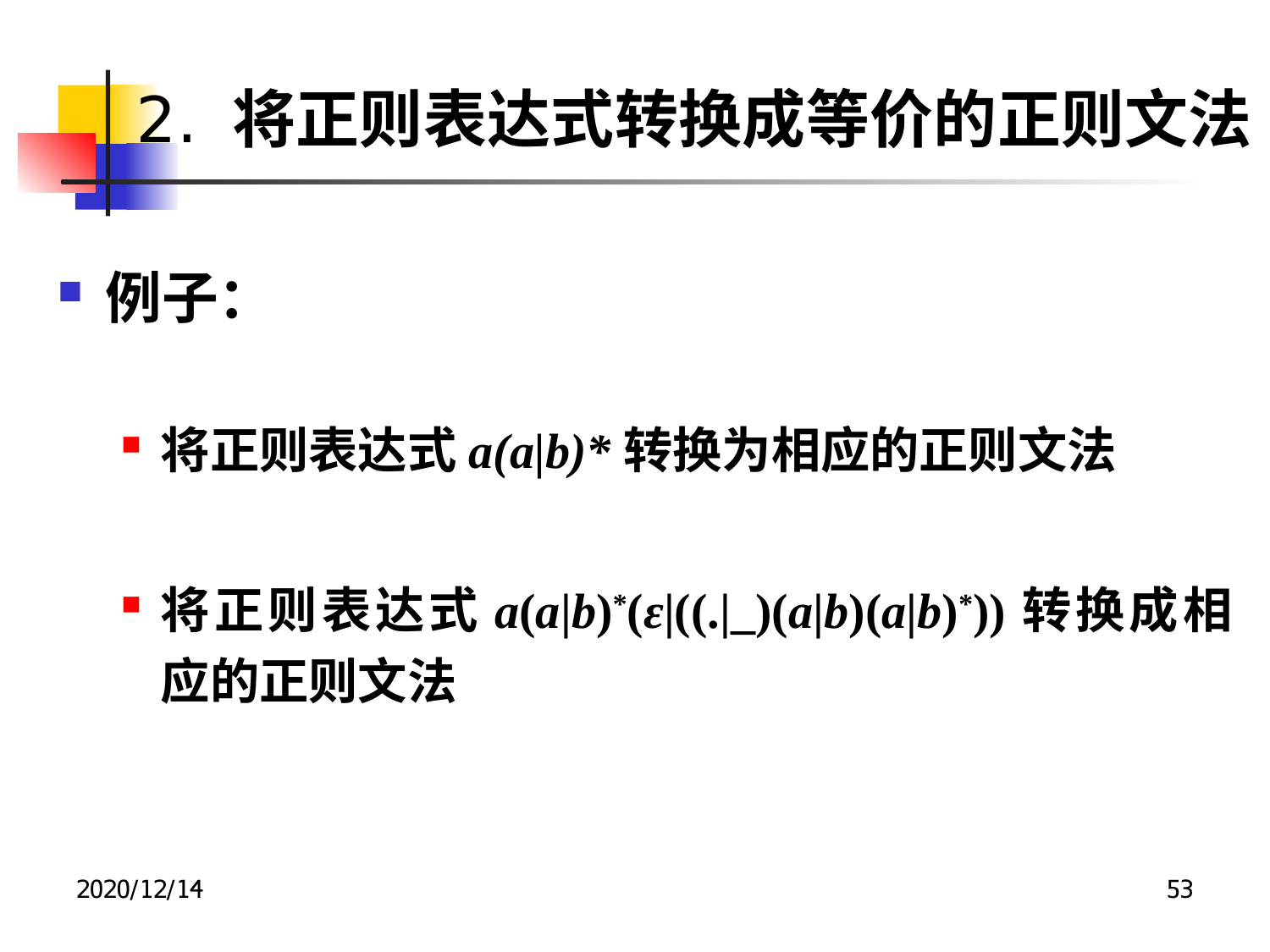

2. 将正则表达式转换成等价的正则文法
例子：

将正则表达式a(a|b)*转换为相应的正则文法

将正则表达式a(a|b)*(ε|((.|_)(a|b)(a|b)*))转换成相应的正则文法

2020/12/14
53